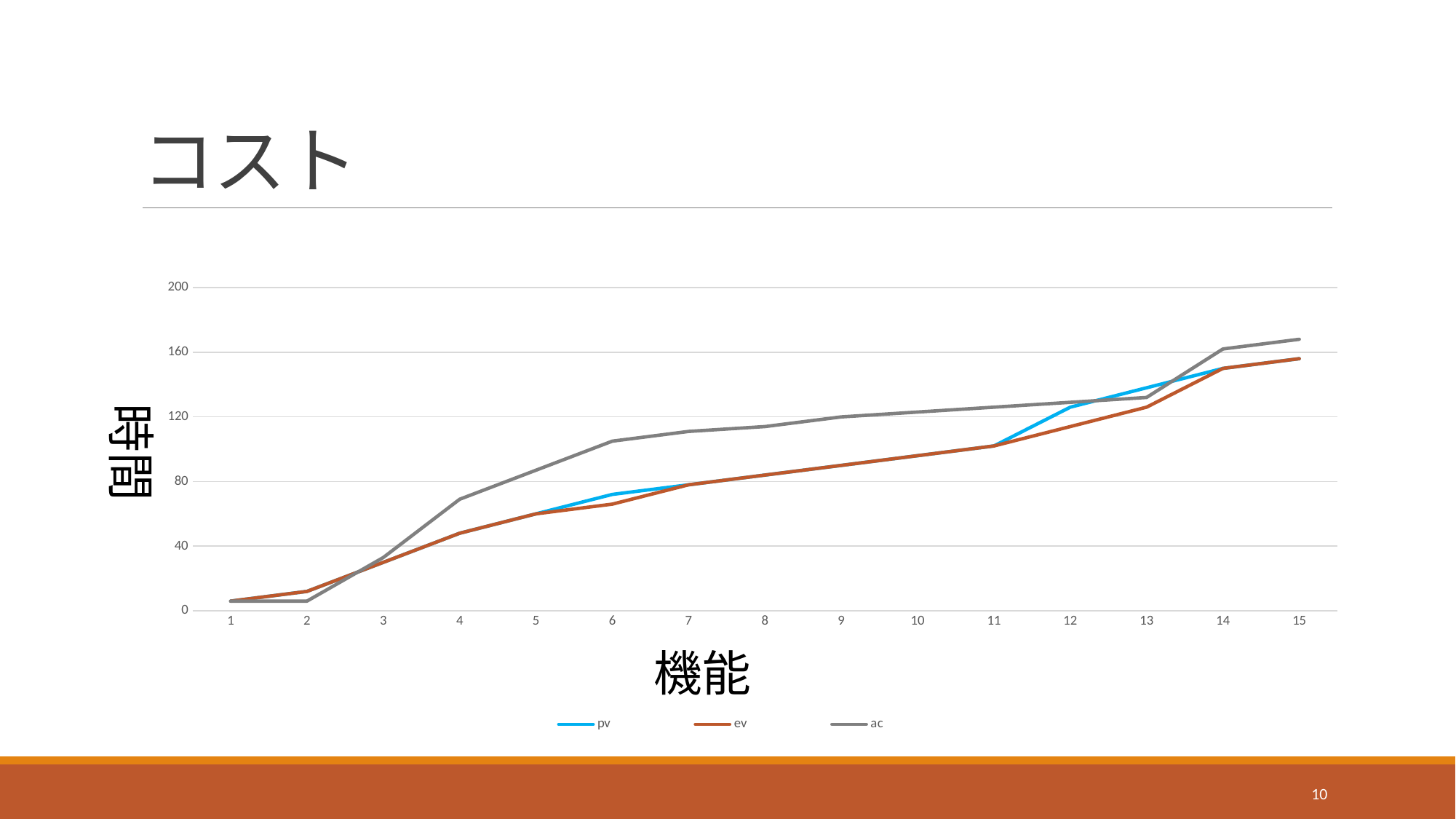

# コスト

### Chart

| Category | pv | ev | ac |
|---|---|---|---|
10